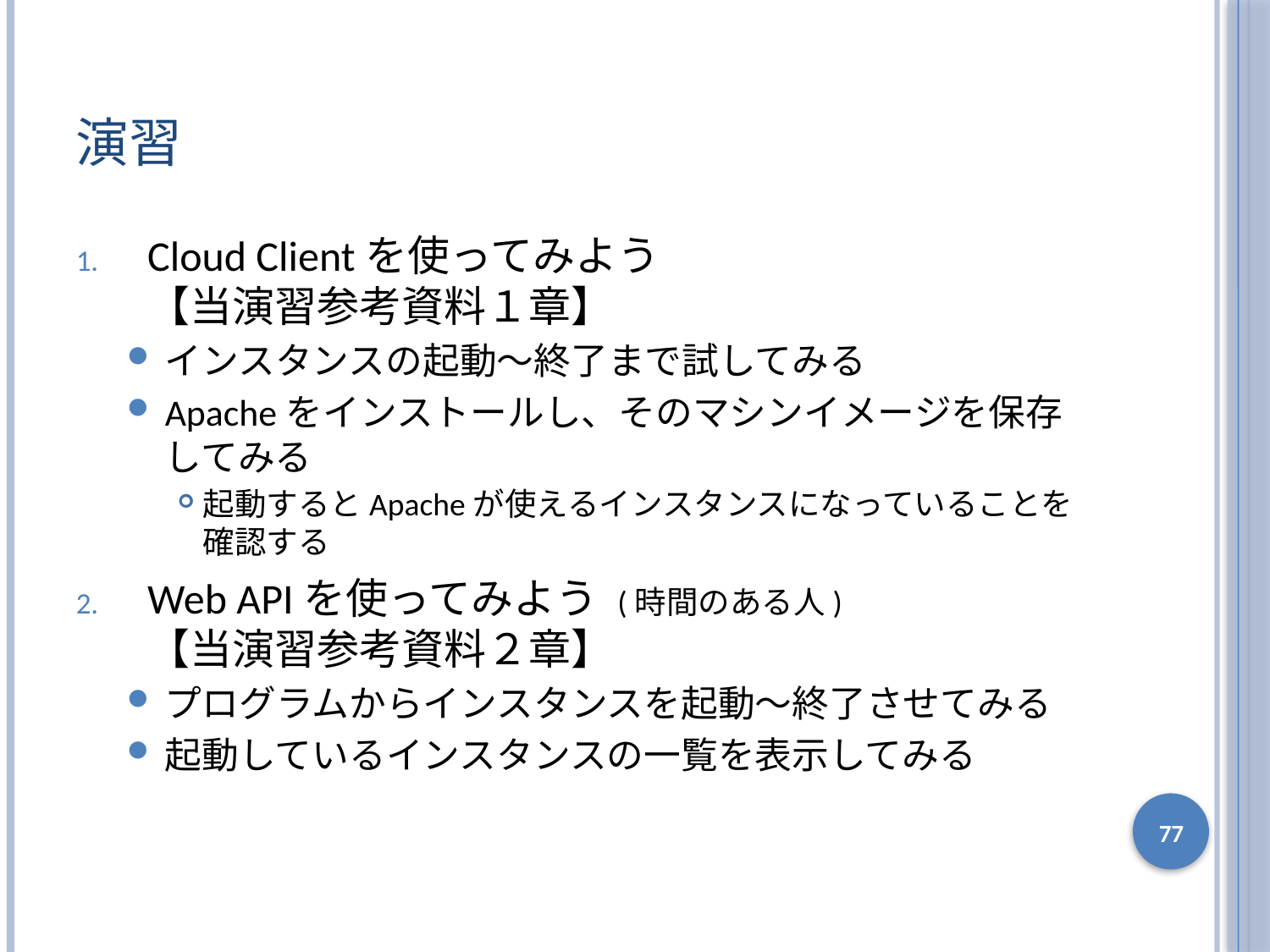

# 演習
Cloud Clientを使ってみよう
【当演習参考資料１章】
インスタンスの起動～終了まで試してみる
Apacheをインストールし、そのマシンイメージを保存してみる
起動するとApacheが使えるインスタンスになっていることを確認する
Web APIを使ってみよう (時間のある人)
【当演習参考資料２章】
プログラムからインスタンスを起動～終了させてみる
起動しているインスタンスの一覧を表示してみる
77